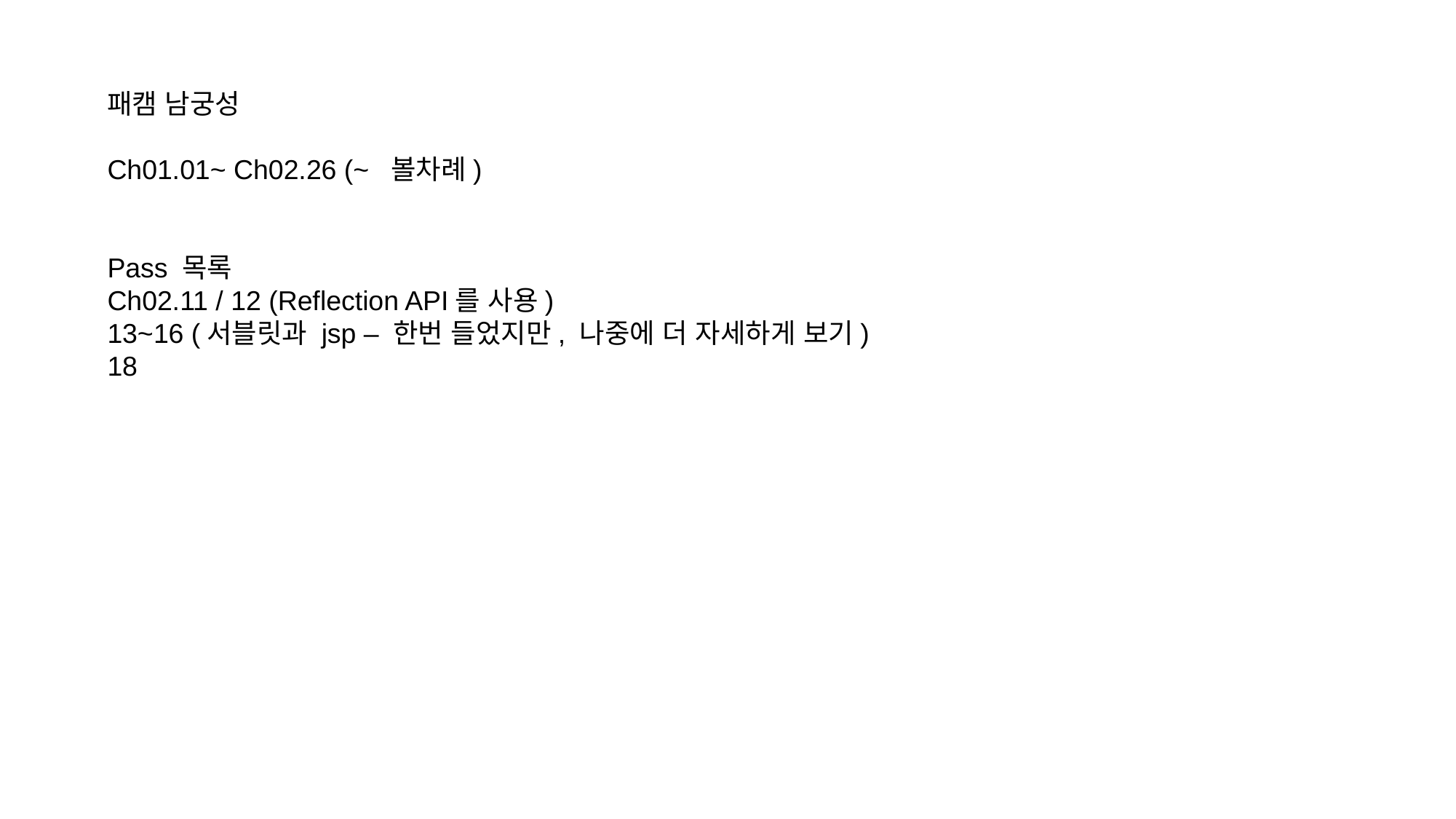

패캠 남궁성

Ch01.01~ Ch02.26 (~  볼차례)

Pass 목록
Ch02.11 / 12 (Reflection API를 사용)
13~16 (서블릿과 jsp – 한번 들었지만, 나중에 더 자세하게 보기)
18